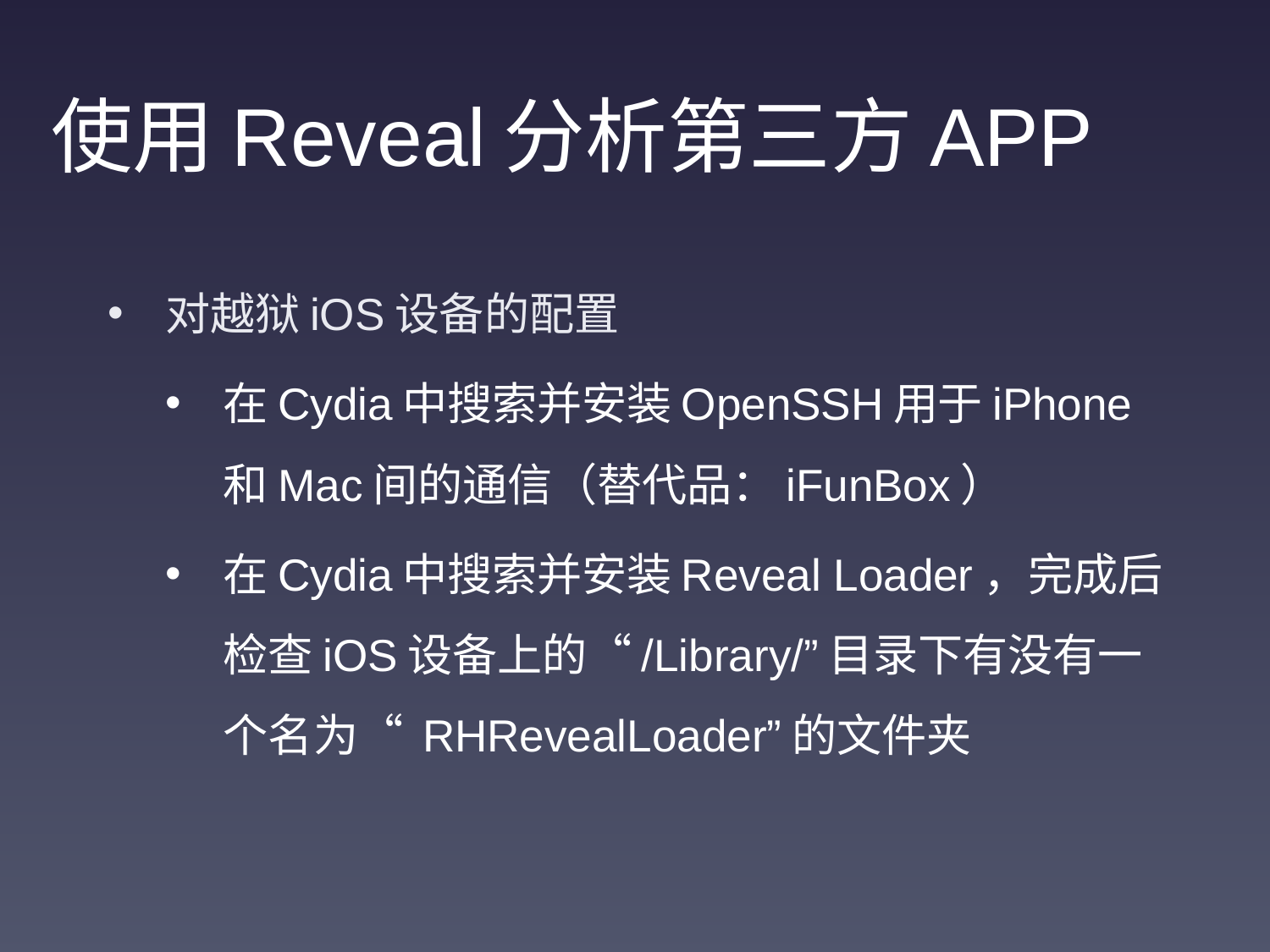

# 使用Reveal分析第三方APP
对越狱iOS设备的配置
在Cydia中搜索并安装OpenSSH用于iPhone和Mac间的通信（替代品：iFunBox）
在Cydia中搜索并安装Reveal Loader，完成后检查iOS设备上的“/Library/”目录下有没有一个名为“ RHRevealLoader”的文件夹